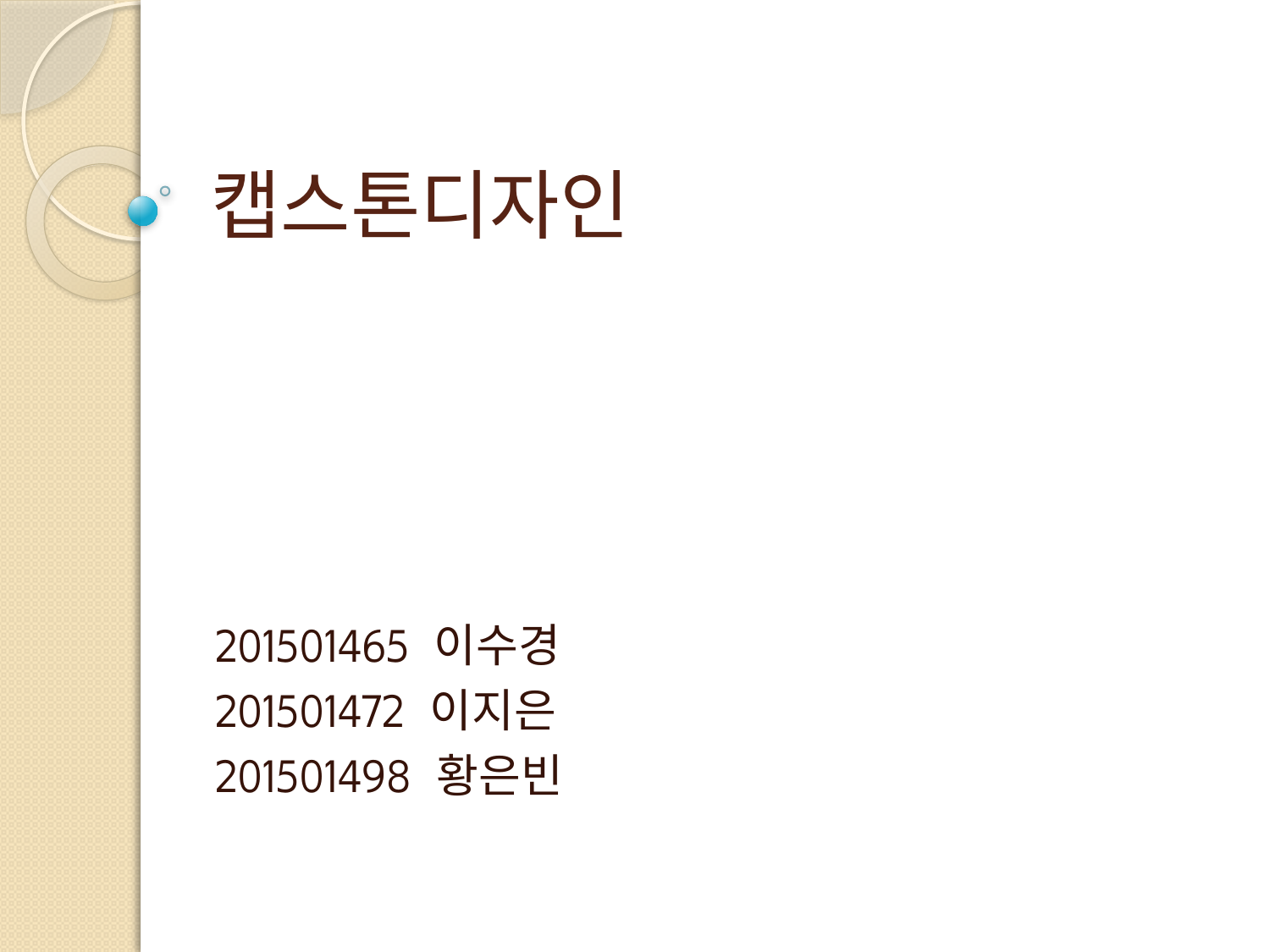

# 캡스톤디자인
201501465 이수경
201501472 이지은
201501498 황은빈